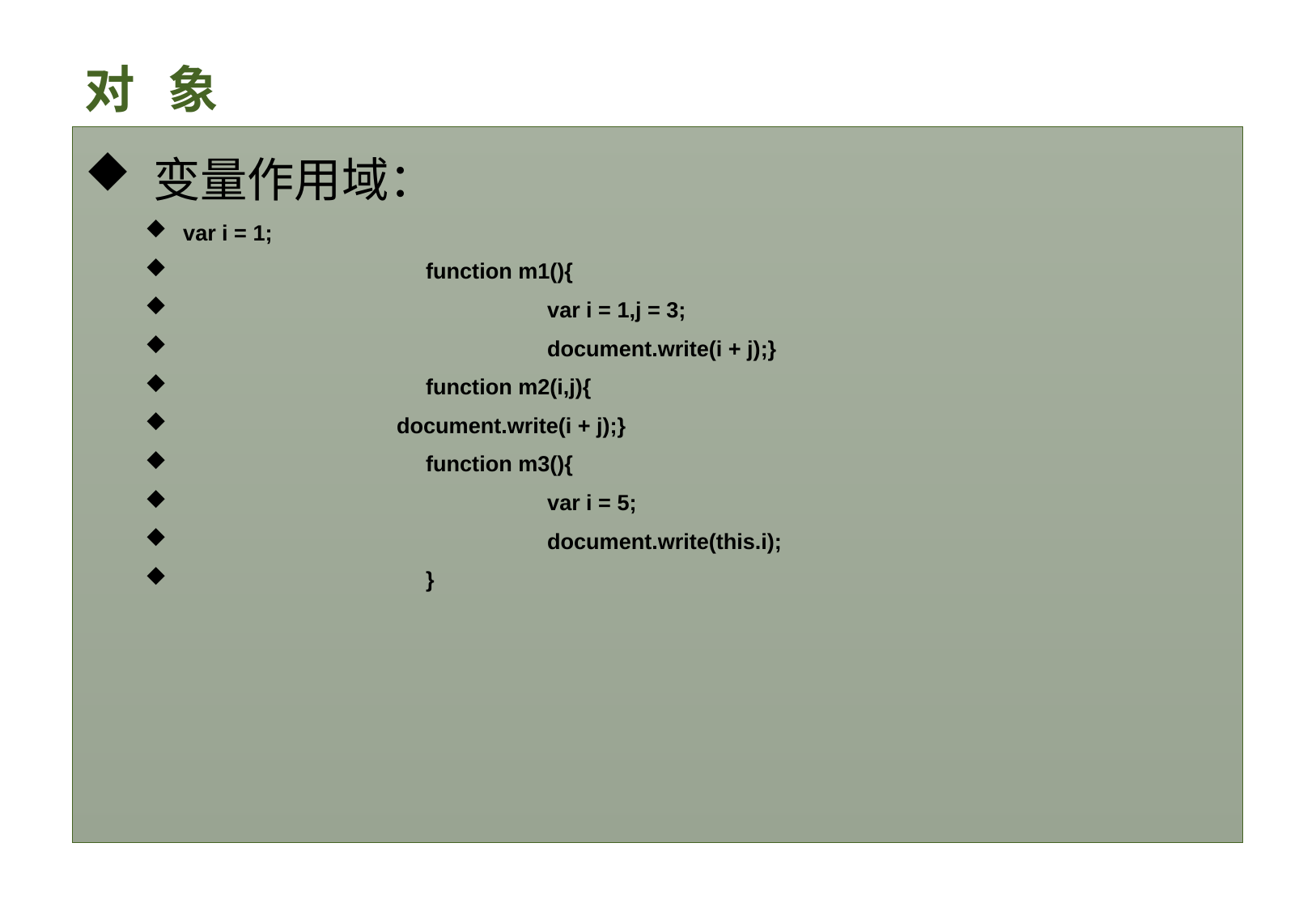

# 对  象
 变量作用域：
var i = 1;
		function m1(){
			var i = 1,j = 3;
			document.write(i + j);}
		function m2(i,j){
	document.write(i + j);}
		function m3(){
			var i = 5;
			document.write(this.i);
		}